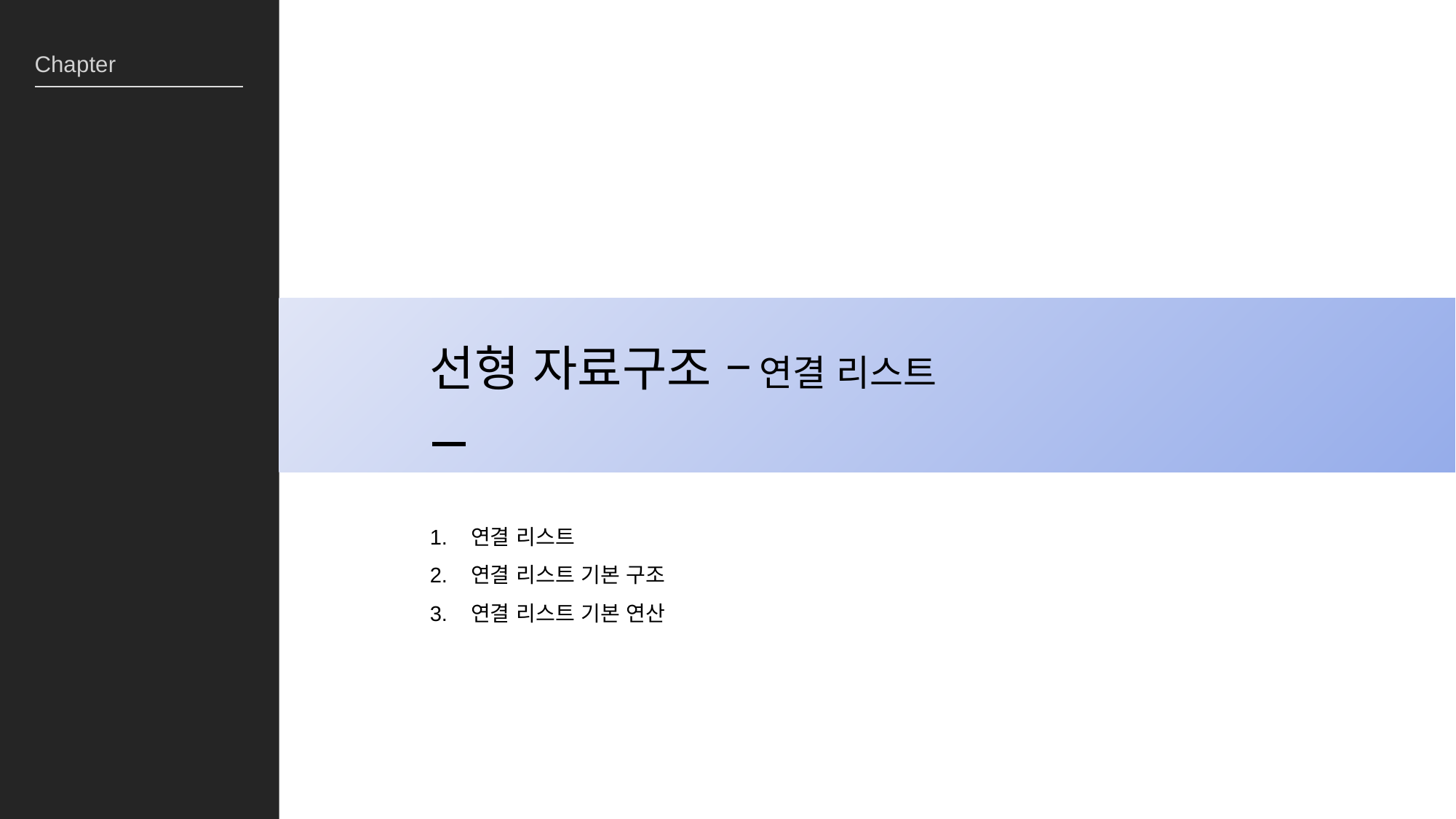

선형 자료구조 – 연결 리스트
연결 리스트
연결 리스트 기본 구조
연결 리스트 기본 연산